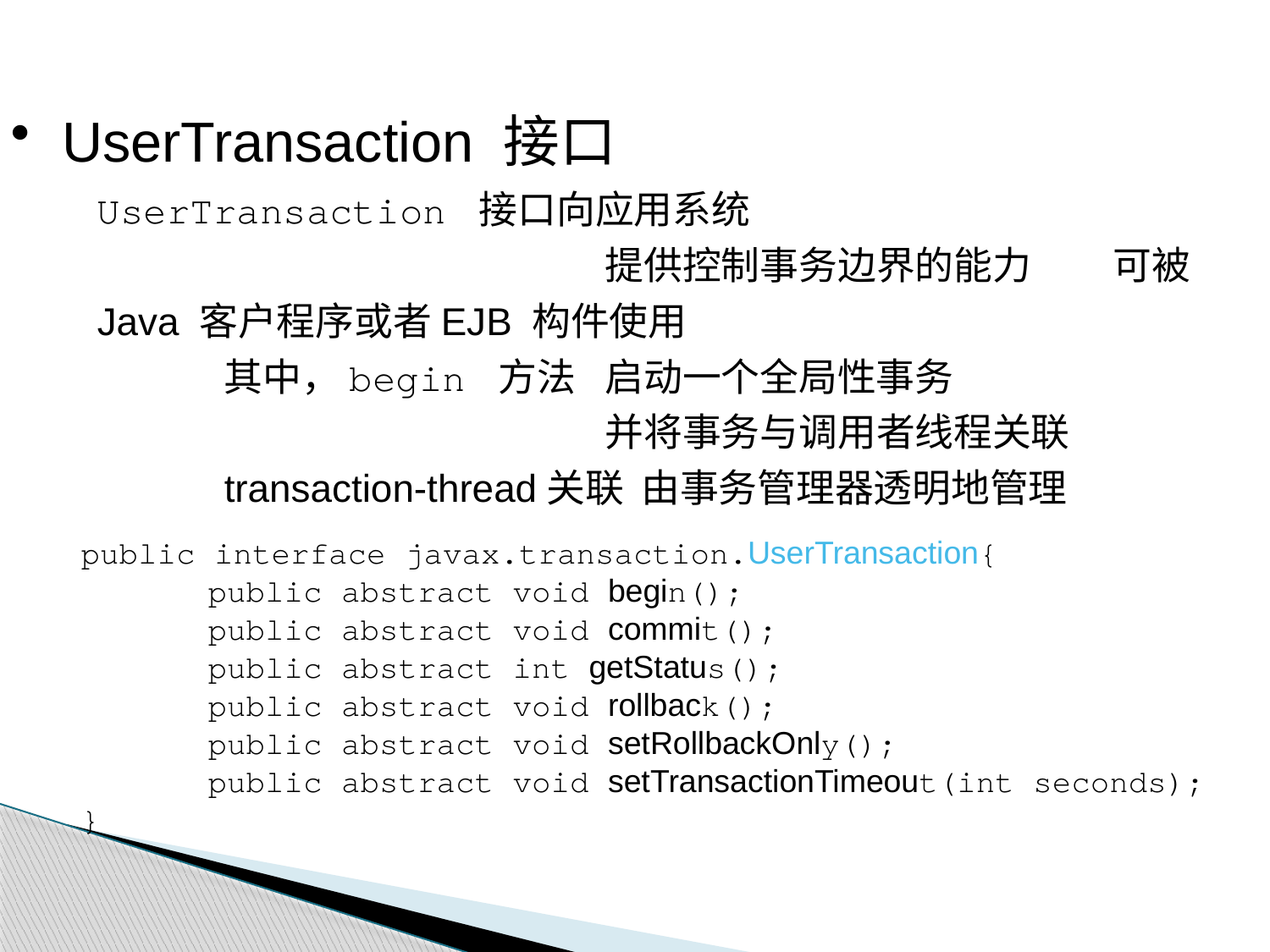

UserTransaction 接口
UserTransaction 接口向应用系统
				提供控制事务边界的能力	可被Java 客户程序或者EJB 构件使用
	其中，begin 方法	启动一个全局性事务
				并将事务与调用者线程关联
	transaction-thread关联  由事务管理器透明地管理
public interface javax.transaction.UserTransaction{
	public abstract void begin();
	public abstract void commit();
	public abstract int getStatus();
	public abstract void rollback();
	public abstract void setRollbackOnly();
	public abstract void setTransactionTimeout(int seconds);
}